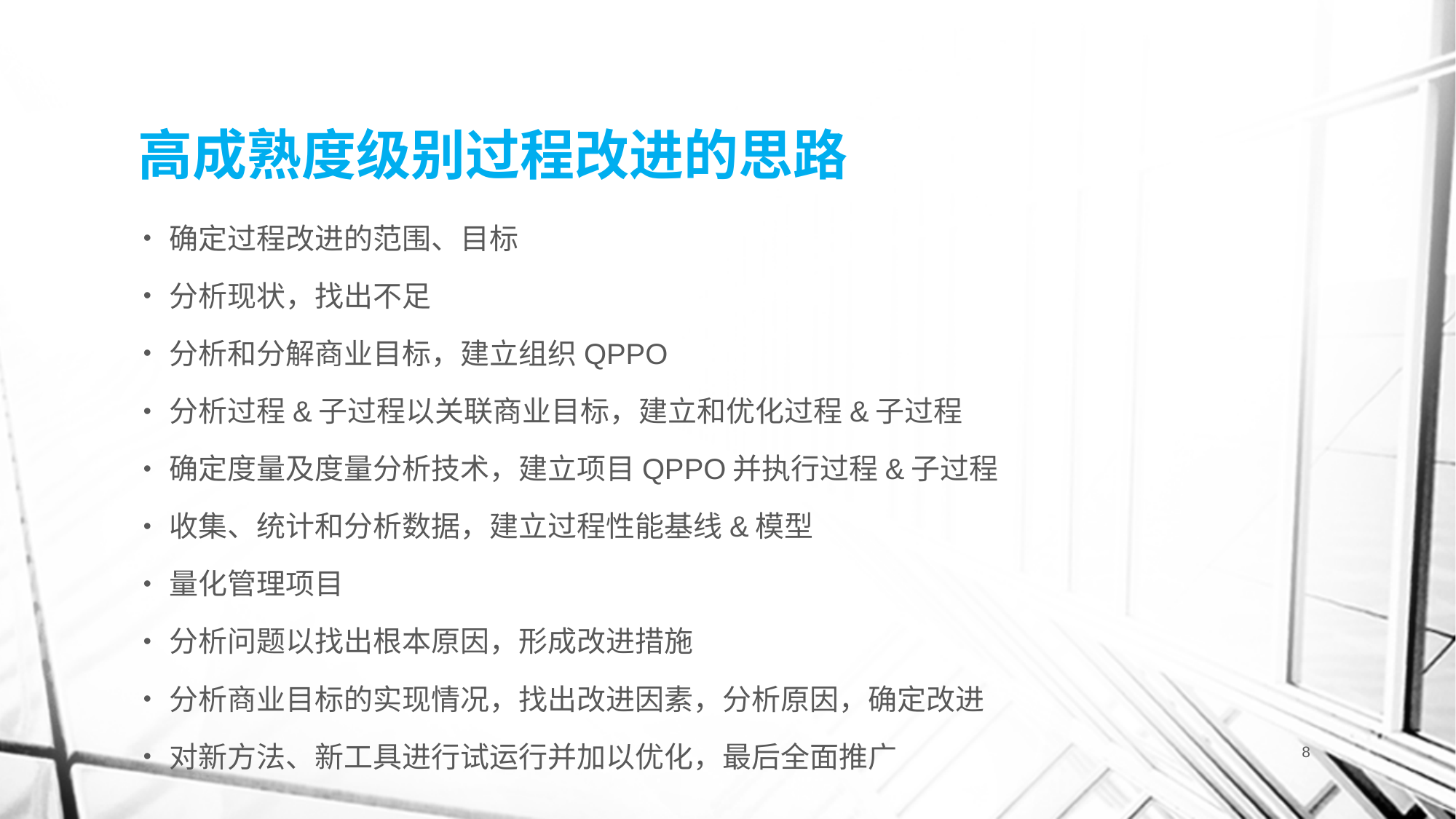

# 高成熟度级别过程改进的思路
确定过程改进的范围、目标
分析现状，找出不足
分析和分解商业目标，建立组织QPPO
分析过程&子过程以关联商业目标，建立和优化过程&子过程
确定度量及度量分析技术，建立项目QPPO并执行过程&子过程
收集、统计和分析数据，建立过程性能基线&模型
量化管理项目
分析问题以找出根本原因，形成改进措施
分析商业目标的实现情况，找出改进因素，分析原因，确定改进
对新方法、新工具进行试运行并加以优化，最后全面推广
8